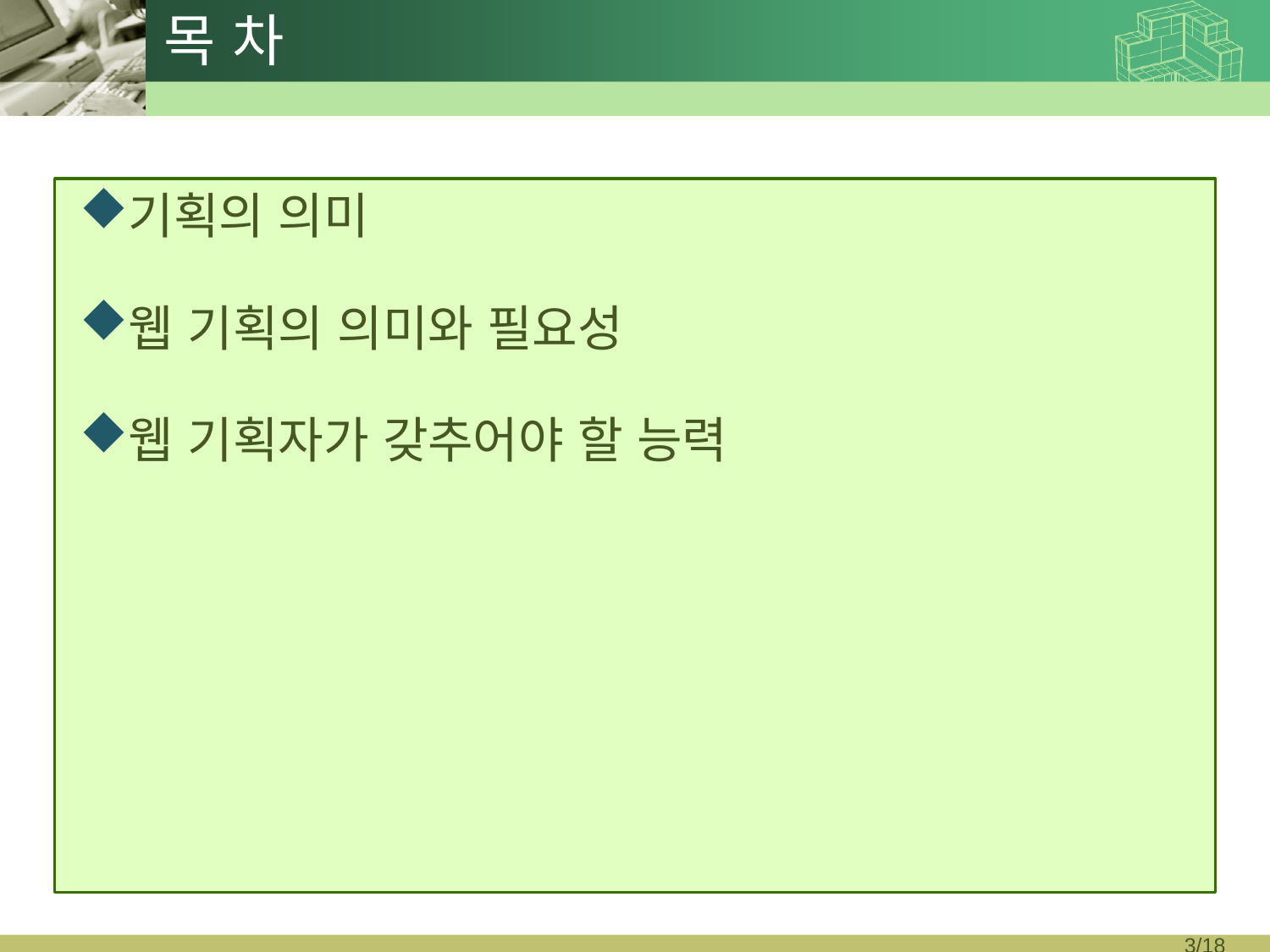

# 목 차
기획의 의미
웹 기획의 의미와 필요성
웹 기획자가 갖추어야 할 능력